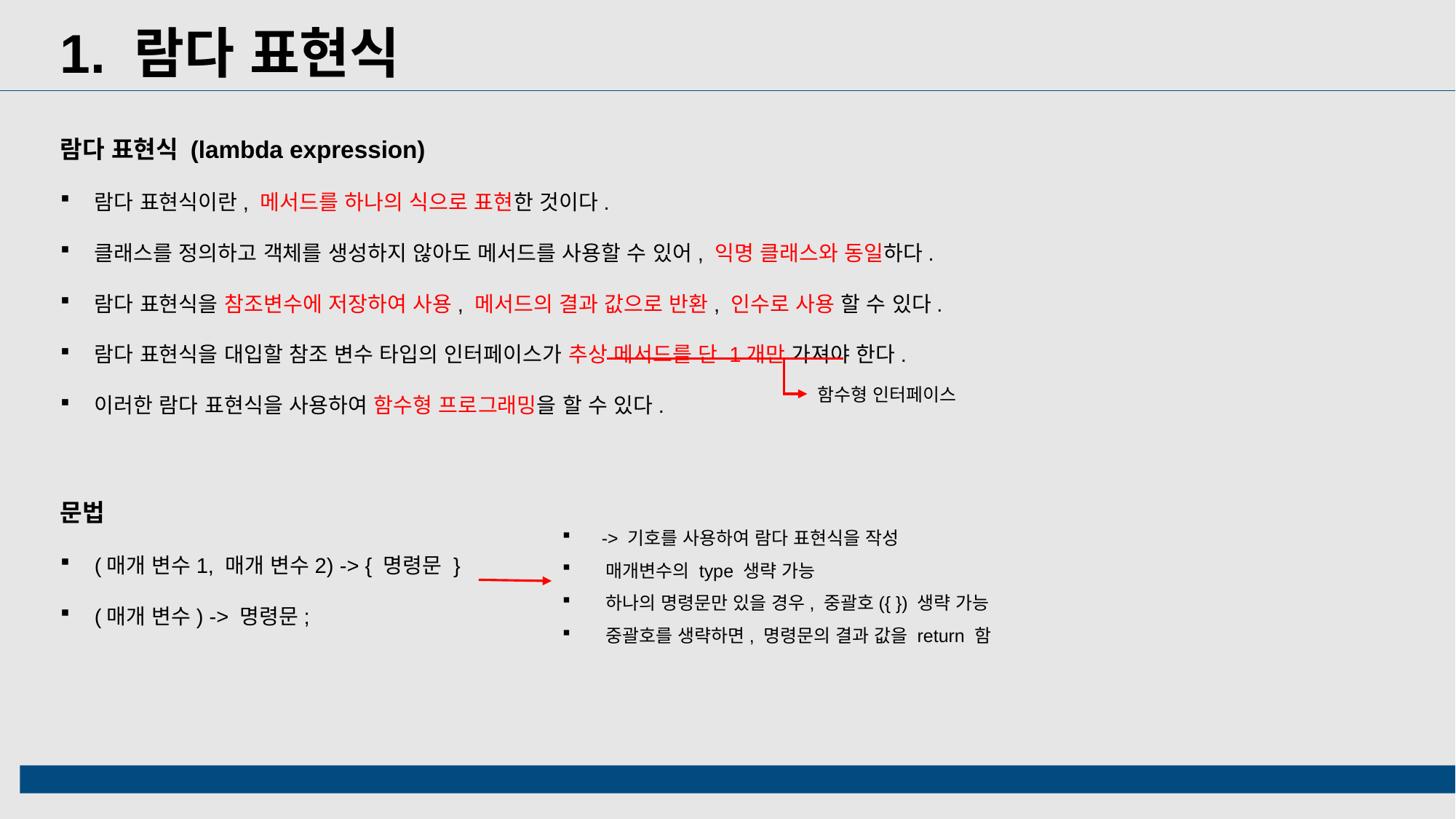

1. 람다 표현식
람다 표현식 (lambda expression)
람다 표현식이란, 메서드를 하나의 식으로 표현한 것이다.
클래스를 정의하고 객체를 생성하지 않아도 메서드를 사용할 수 있어, 익명 클래스와 동일하다.
람다 표현식을 참조변수에 저장하여 사용, 메서드의 결과 값으로 반환, 인수로 사용 할 수 있다.
람다 표현식을 대입할 참조 변수 타입의 인터페이스가 추상 메서드를 단 1개만 가져야 한다.
이러한 람다 표현식을 사용하여 함수형 프로그래밍을 할 수 있다.

문법
(매개 변수1, 매개 변수2) -> { 명령문 }
(매개 변수) -> 명령문;
함수형 인터페이스
 -> 기호를 사용하여 람다 표현식을 작성
 매개변수의 type 생략 가능
 하나의 명령문만 있을 경우, 중괄호({ }) 생략 가능
 중괄호를 생략하면, 명령문의 결과 값을 return 함